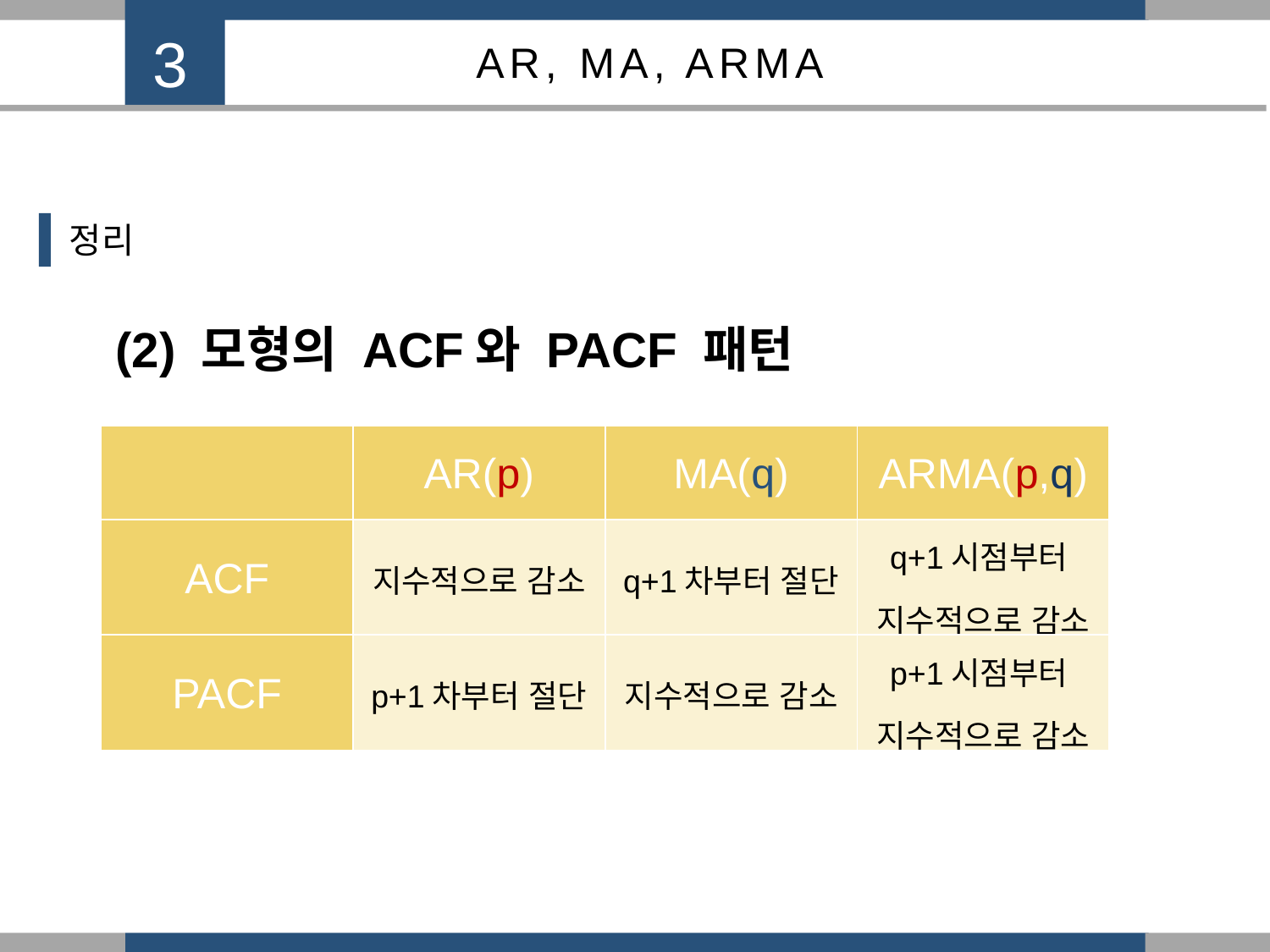

3
AR, MA, ARMA

정리

(2) 모형의 ACF와 PACF 패턴
|  | AR(p) | MA(q) | ARMA(p,q) |
| --- | --- | --- | --- |
| ACF | 지수적으로 감소 | q+1차부터 절단 | q+1시점부터 지수적으로 감소 |
| PACF | p+1차부터 절단 | 지수적으로 감소 | p+1시점부터 지수적으로 감소 |